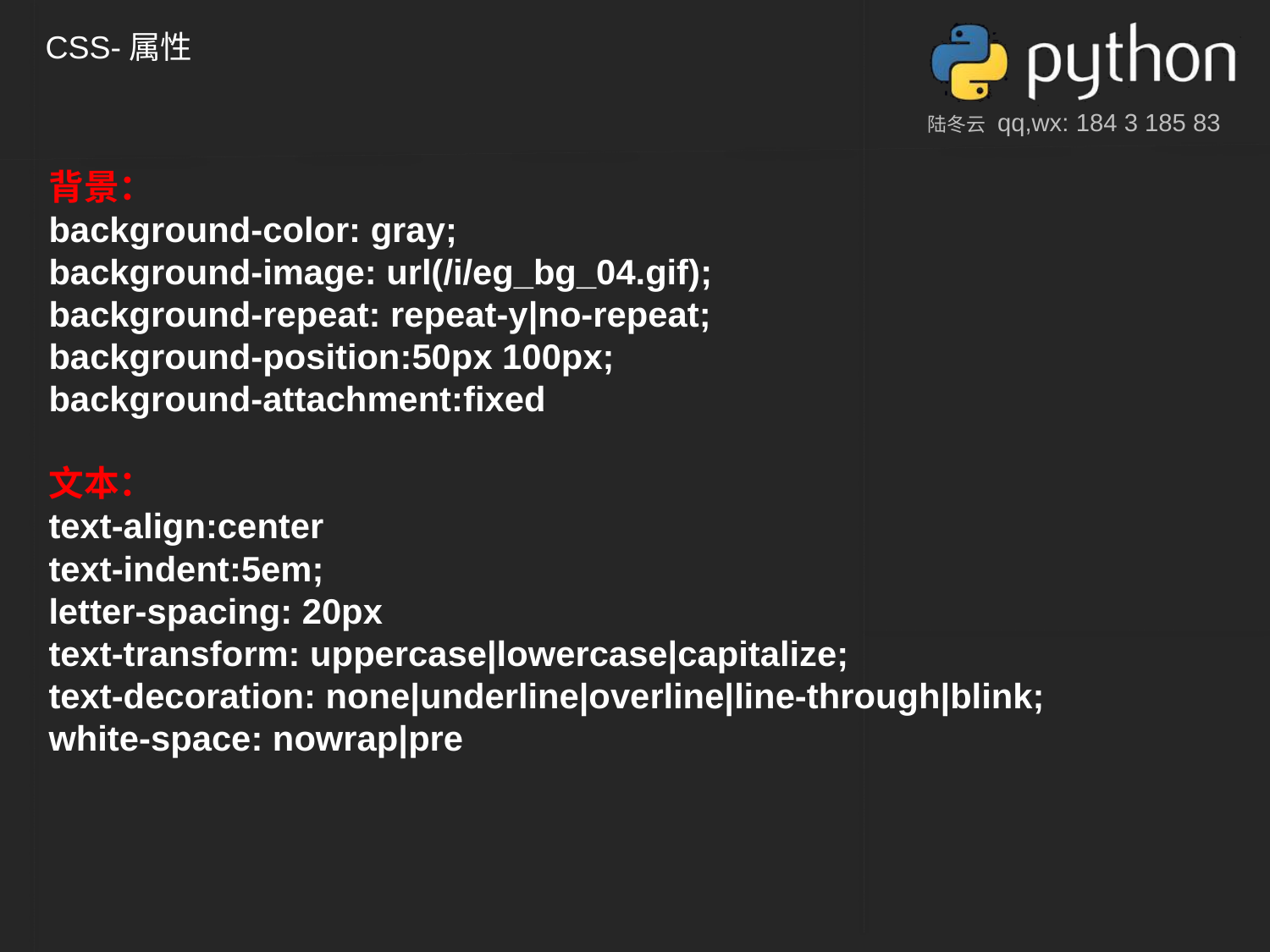

CSS-属性
背景：
background-color: gray;
background-image: url(/i/eg_bg_04.gif);
background-repeat: repeat-y|no-repeat;
background-position:50px 100px;
background-attachment:fixed

文本：
text-align:center
text-indent:5em;
letter-spacing: 20px
text-transform: uppercase|lowercase|capitalize;
text-decoration: none|underline|overline|line-through|blink;
white-space: nowrap|pre